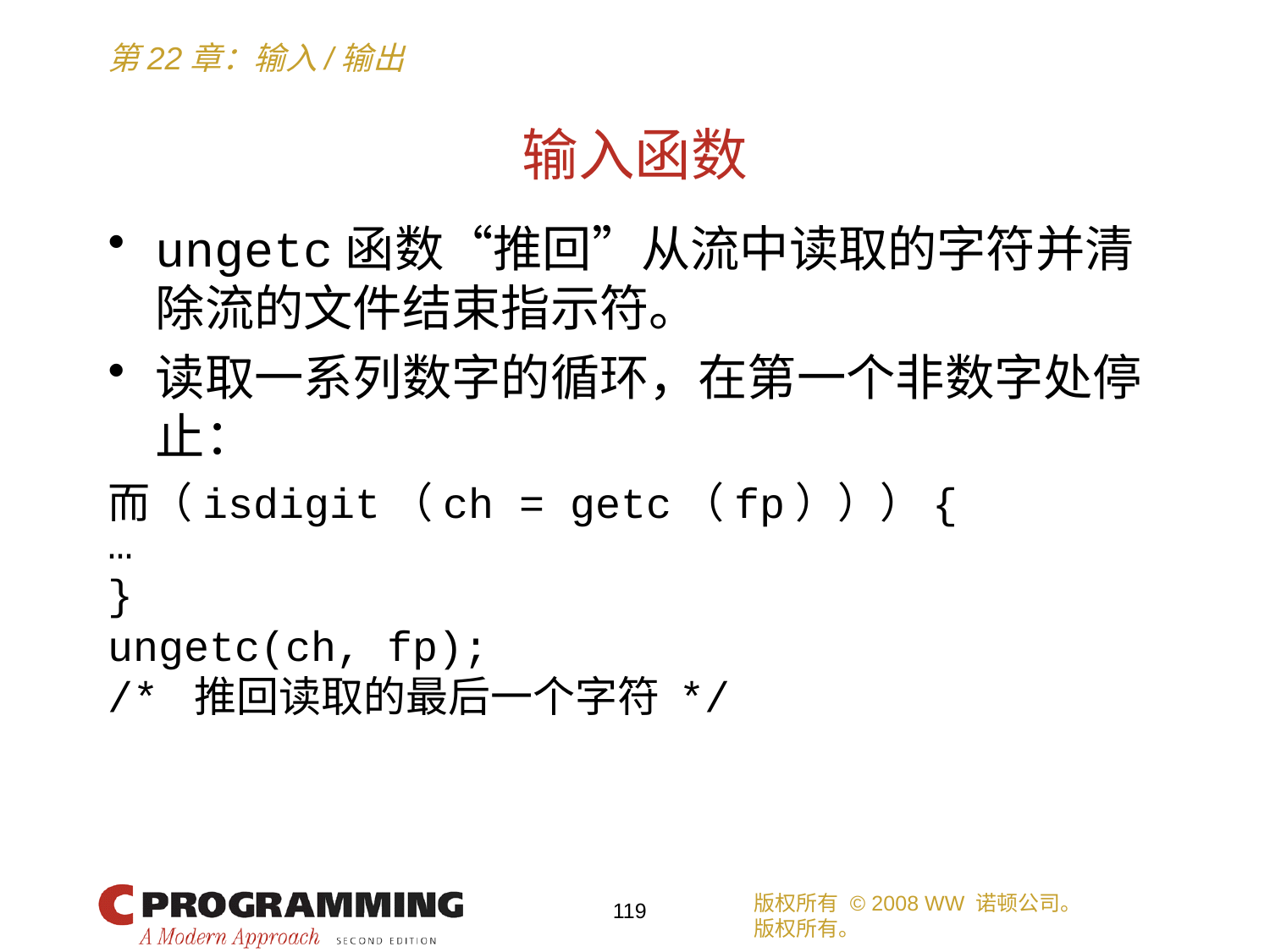

# 输入函数
ungetc函数“推回”从流中读取的字符并清除流的文件结束指示符。
读取一系列数字的循环，在第一个非数字处停止：
而（isdigit（ch = getc（fp）））{
…
}
ungetc(ch, fp);
/* 推回读取的最后一个字符 */
版权所有 © 2008 WW 诺顿公司。
版权所有。
119